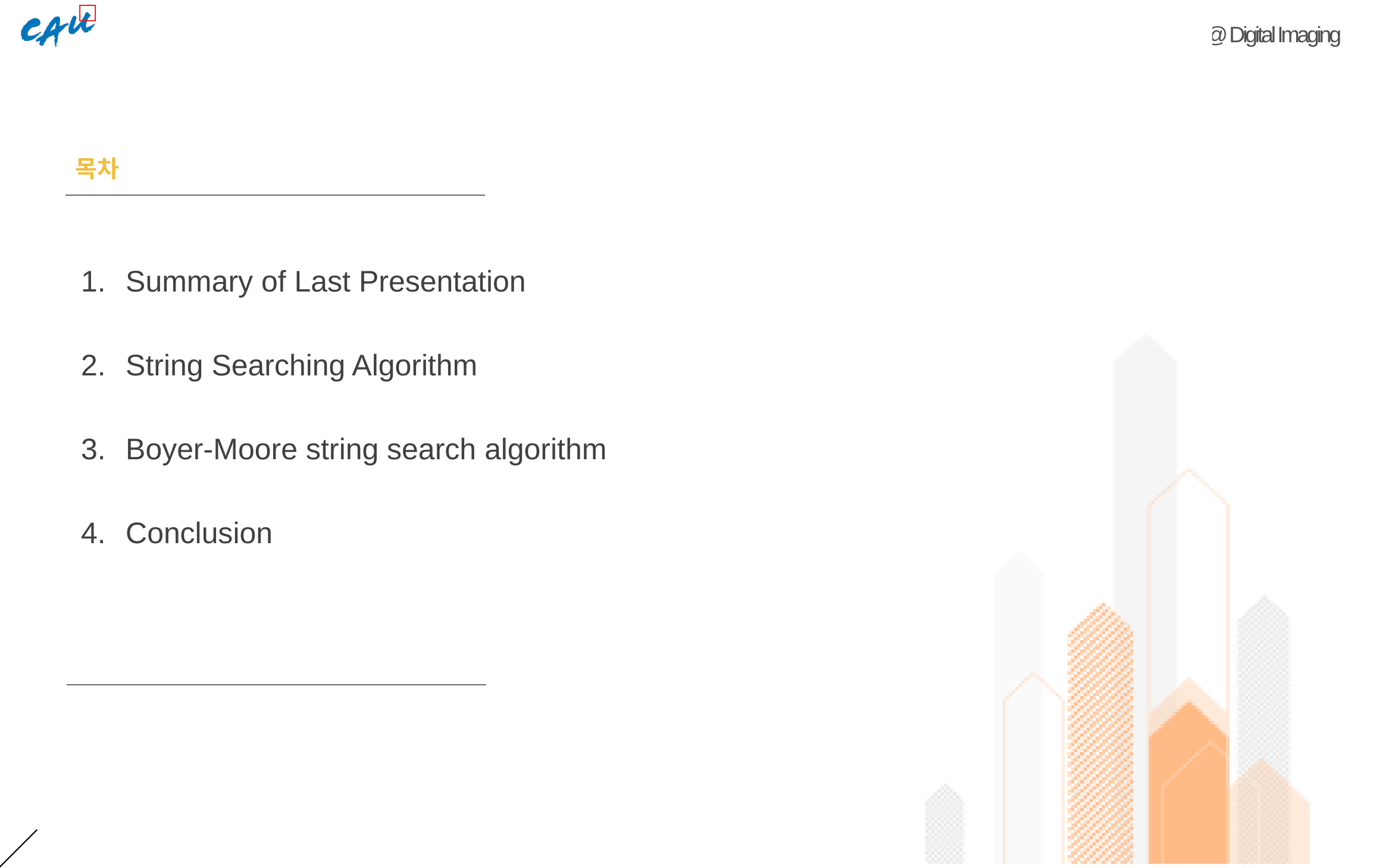

목차
Summary of Last Presentation
String Searching Algorithm
Boyer-Moore string search algorithm
Conclusion